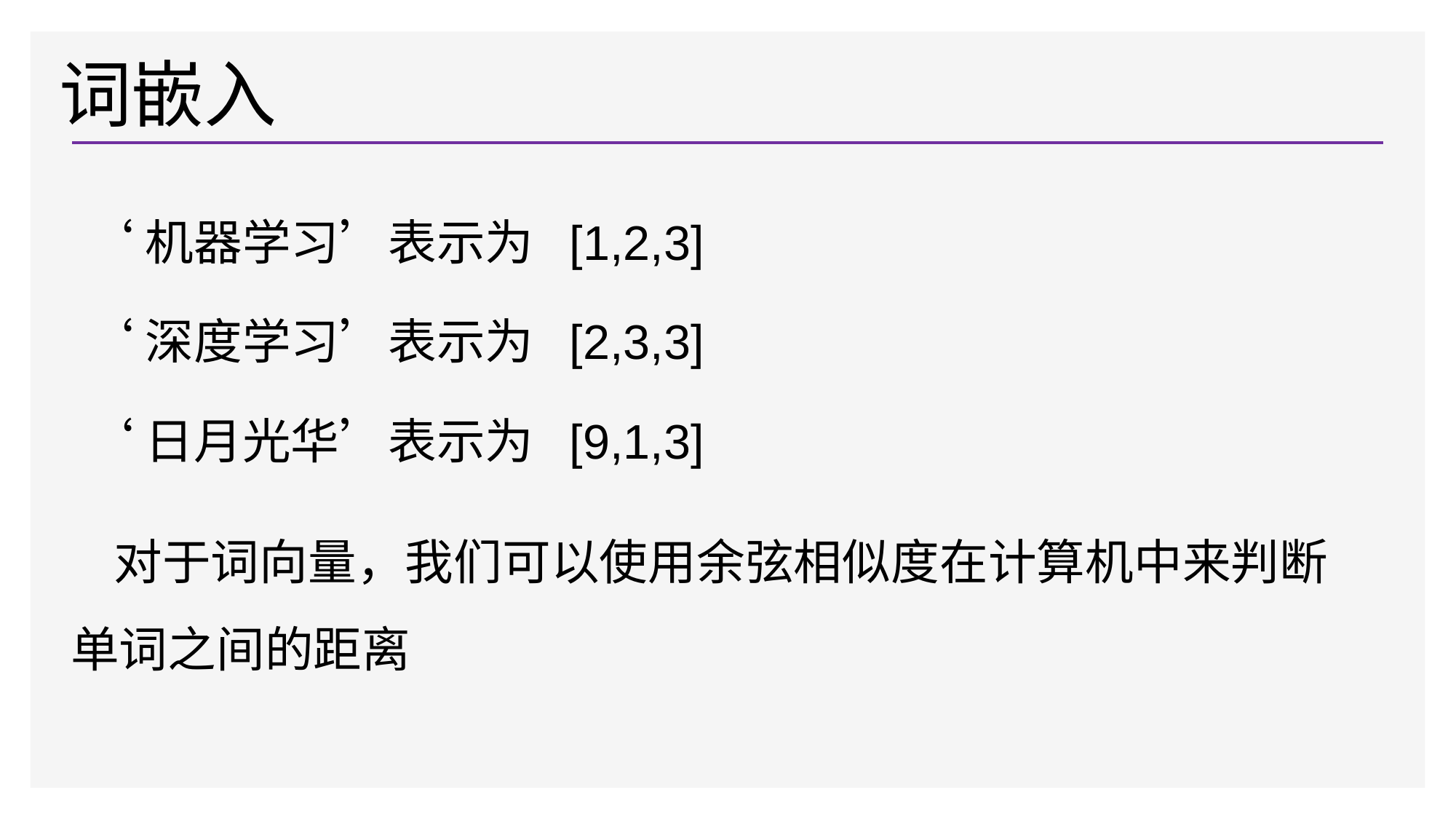

# 词嵌入
‘机器学习’表示为 [1,2,3]

‘深度学习’表示为 [2,3,3]

‘日月光华’表示为 [9,1,3]
对于词向量，我们可以使用余弦相似度在计算机中来判断 单词之间的距离